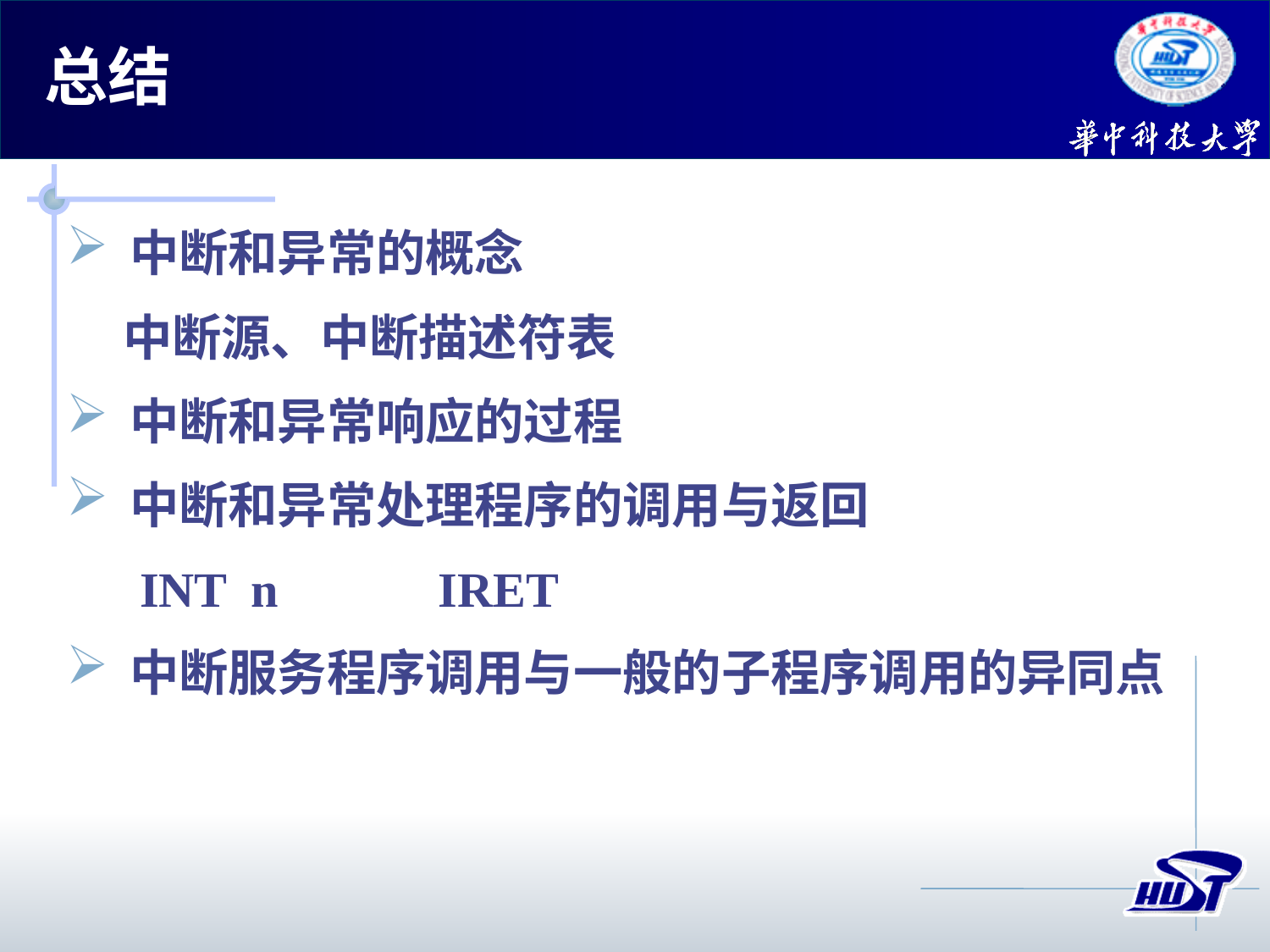

总结
中断和异常的概念
    中断源、中断描述符表
中断和异常响应的过程
中断和异常处理程序的调用与返回
      INT  n             IRET
中断服务程序调用与一般的子程序调用的异同点